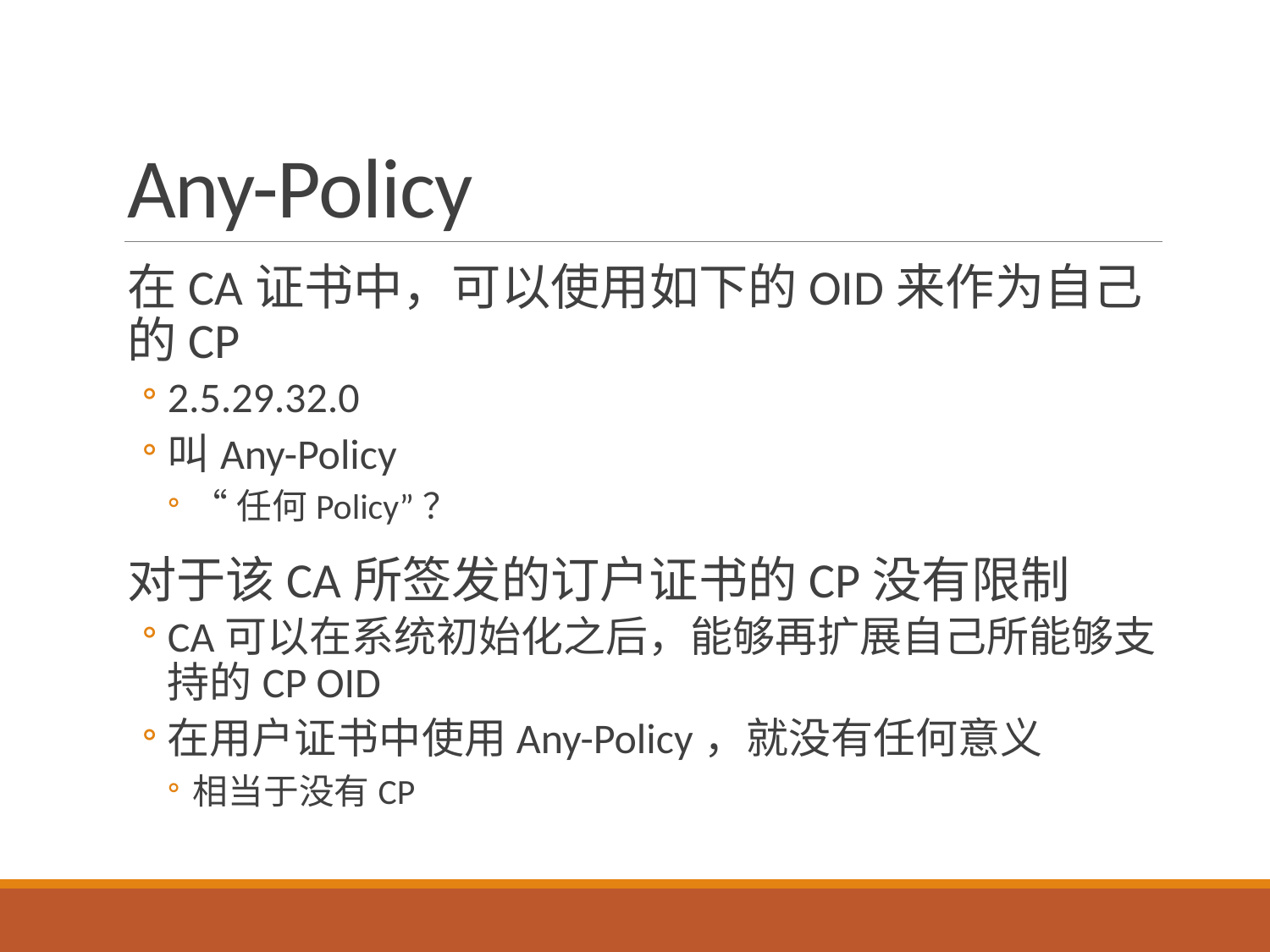

# Any-Policy
在CA证书中，可以使用如下的OID来作为自己的CP
2.5.29.32.0
叫Any-Policy
“任何Policy”？
对于该CA所签发的订户证书的CP没有限制
CA可以在系统初始化之后，能够再扩展自己所能够支持的CP OID
在用户证书中使用Any-Policy，就没有任何意义
相当于没有CP
88